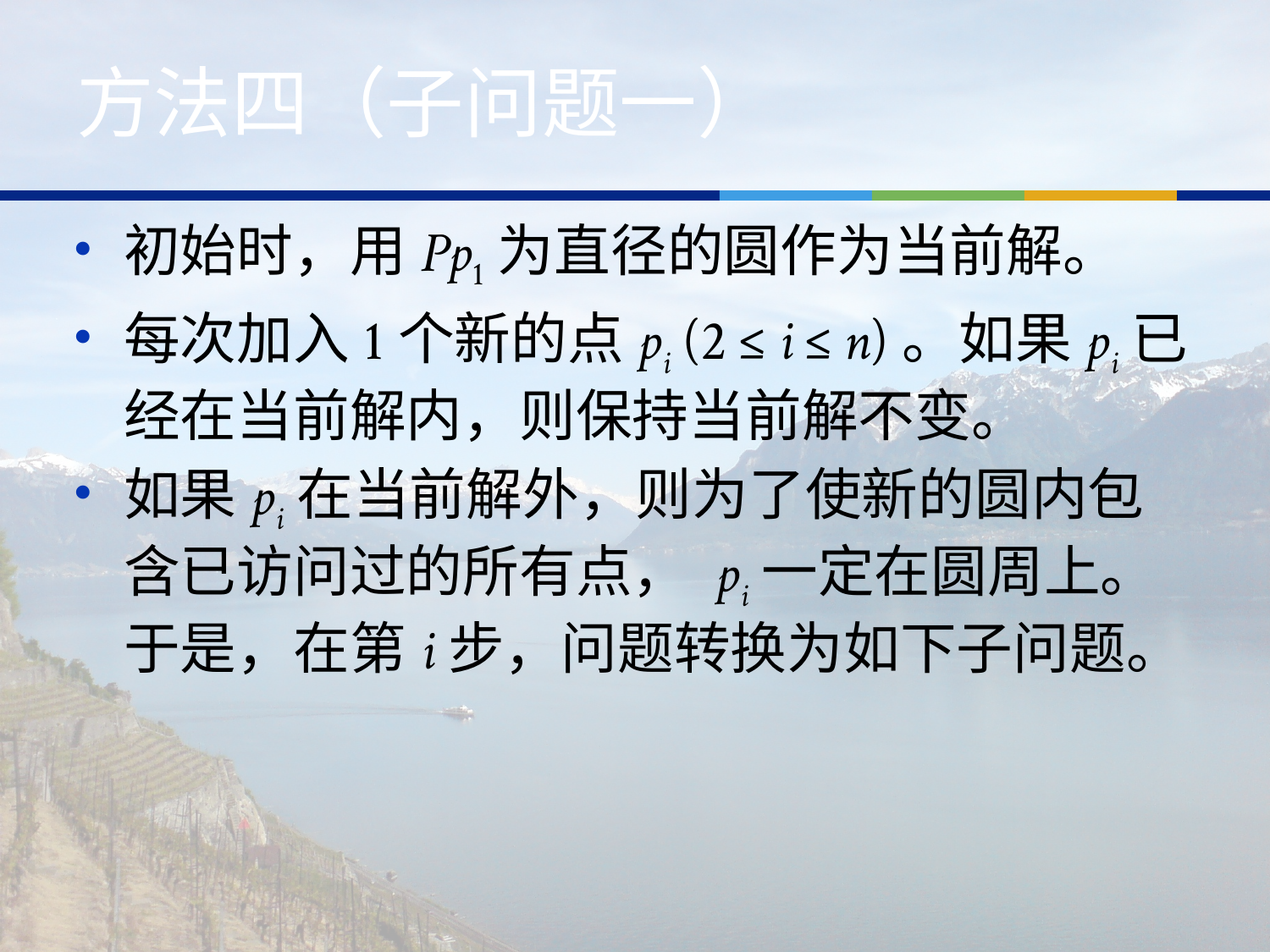

# 方法四（子问题一）
初始时，用Pp1为直径的圆作为当前解。
每次加入1个新的点pi (2 ≤ i ≤ n)。如果pi已经在当前解内，则保持当前解不变。
如果pi在当前解外，则为了使新的圆内包含已访问过的所有点， pi一定在圆周上。于是，在第i步，问题转换为如下子问题。